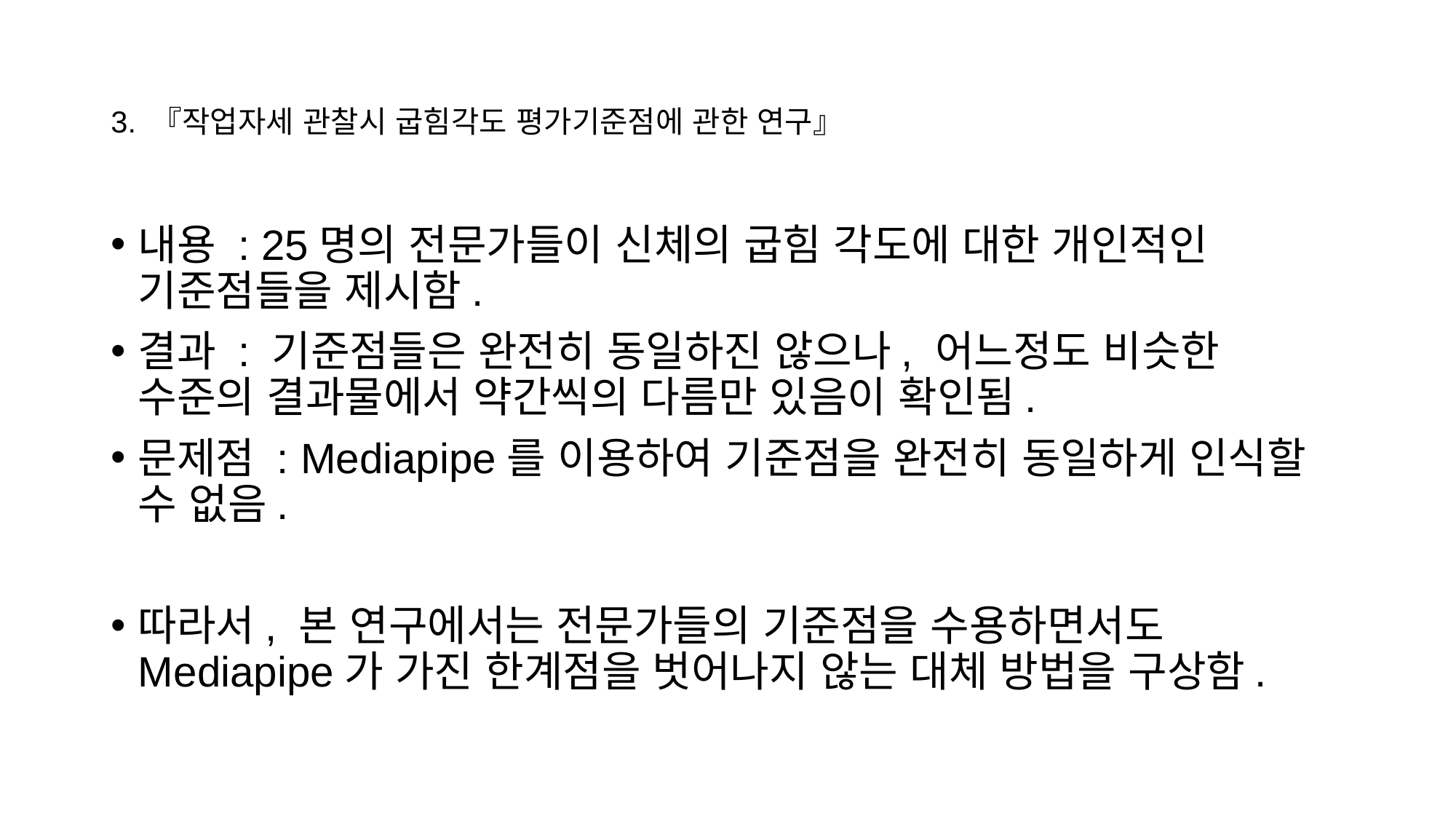

# 3. 『작업자세 관찰시 굽힘각도 평가기준점에 관한 연구』
내용 : 25명의 전문가들이 신체의 굽힘 각도에 대한 개인적인 기준점들을 제시함.
결과 : 기준점들은 완전히 동일하진 않으나, 어느정도 비슷한 수준의 결과물에서 약간씩의 다름만 있음이 확인됨.
문제점 : Mediapipe를 이용하여 기준점을 완전히 동일하게 인식할 수 없음.

따라서, 본 연구에서는 전문가들의 기준점을 수용하면서도 Mediapipe가 가진 한계점을 벗어나지 않는 대체 방법을 구상함.